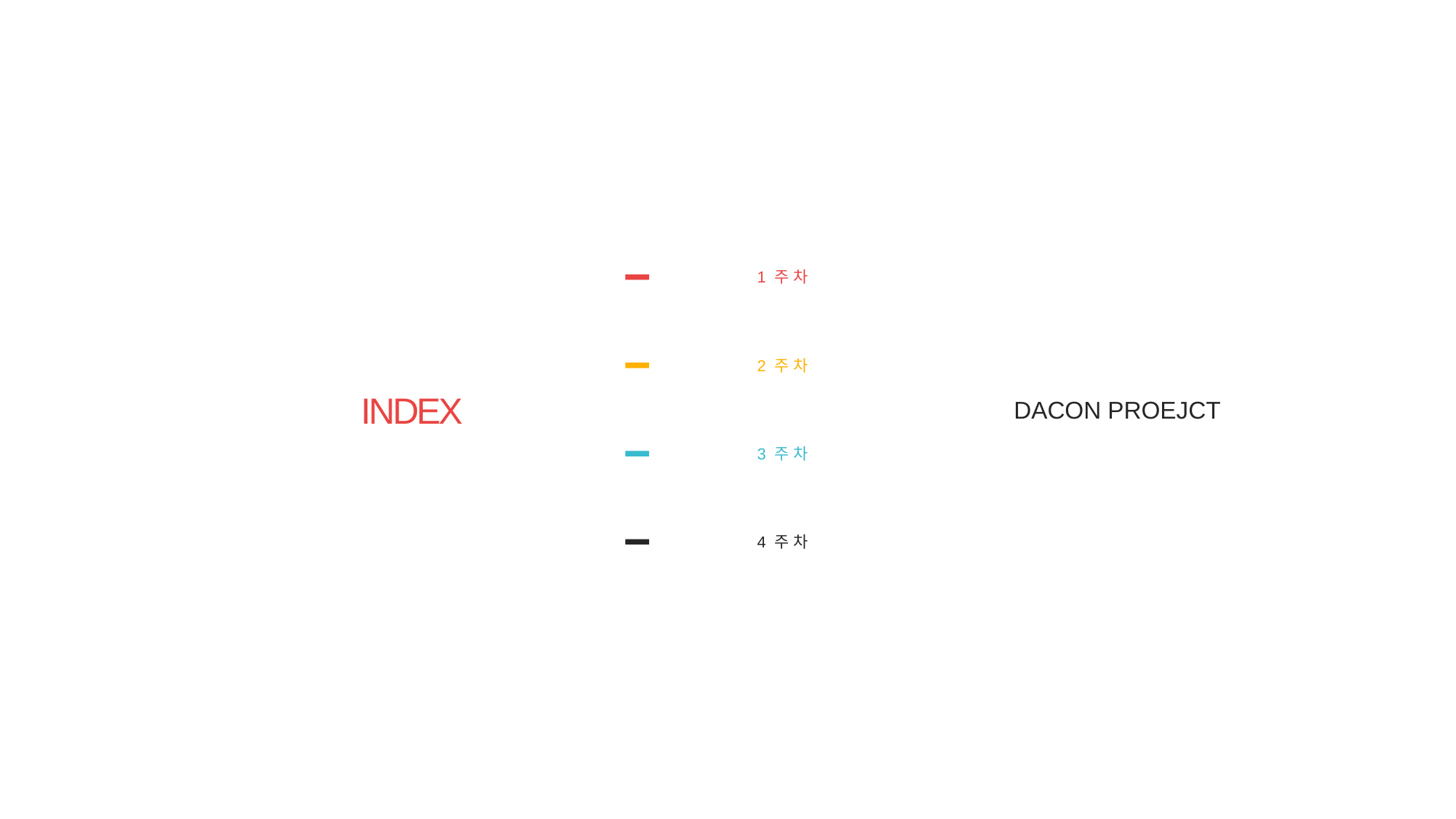

1주차

2주차

INDEX
DACON PROEJCT
3주차

4주차